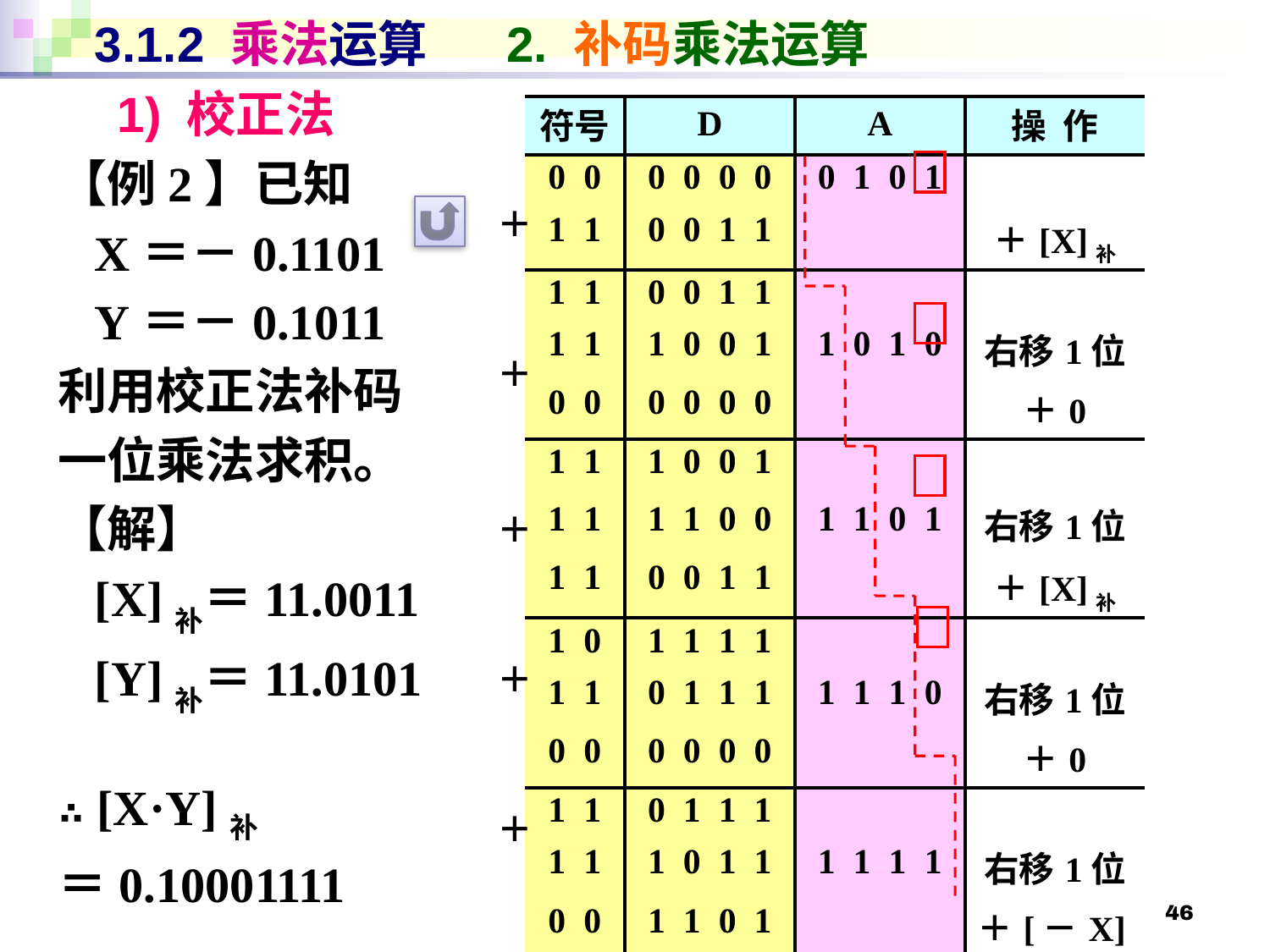

# 3.1.2 乘法运算      2. 补码乘法运算
1) 校正法
| 符号 | D | A | 操 作 |
| --- | --- | --- | --- |
| 0 0 | 0 0 0 0 | 0 1 0 1 |  |
| 1 1 | 0 0 1 1 |  | ＋[X]补 |
| 1 1 | 0 0 1 1 |  |  |
| 1 1 | 1 0 0 1 | 1 0 1 0 | 右移1位 |
| 0 0 | 0 0 0 0 |  | ＋0 |
| 1 1 | 1 0 0 1 |  |  |
| 1 1 | 1 1 0 0 | 1 1 0 1 | 右移1位 |
| 1 1 | 0 0 1 1 |  | ＋[X]补 |
| 1 0 | 1 1 1 1 |  |  |
| 1 1 | 0 1 1 1 | 1 1 1 0 | 右移1位 |
| 0 0 | 0 0 0 0 |  | ＋0 |
| 1 1 | 0 1 1 1 |  |  |
| 1 1 | 1 0 1 1 | 1 1 1 1 | 右移1位 |
| 0 0 | 1 1 0 1 |  | ＋[－X]补 |
| 0 0 | 1 0 0 0 | 1 1 1 1 |  |
【例2】已知
   X＝－0.1101
   Y＝－0.1011
利用校正法补码
一位乘法求积。
【解】
   [X]补＝11.0011
   [Y]补＝11.0101

∴ [X·Y]补
＝0.10001111

＋

＋

＋

＋

＋
46